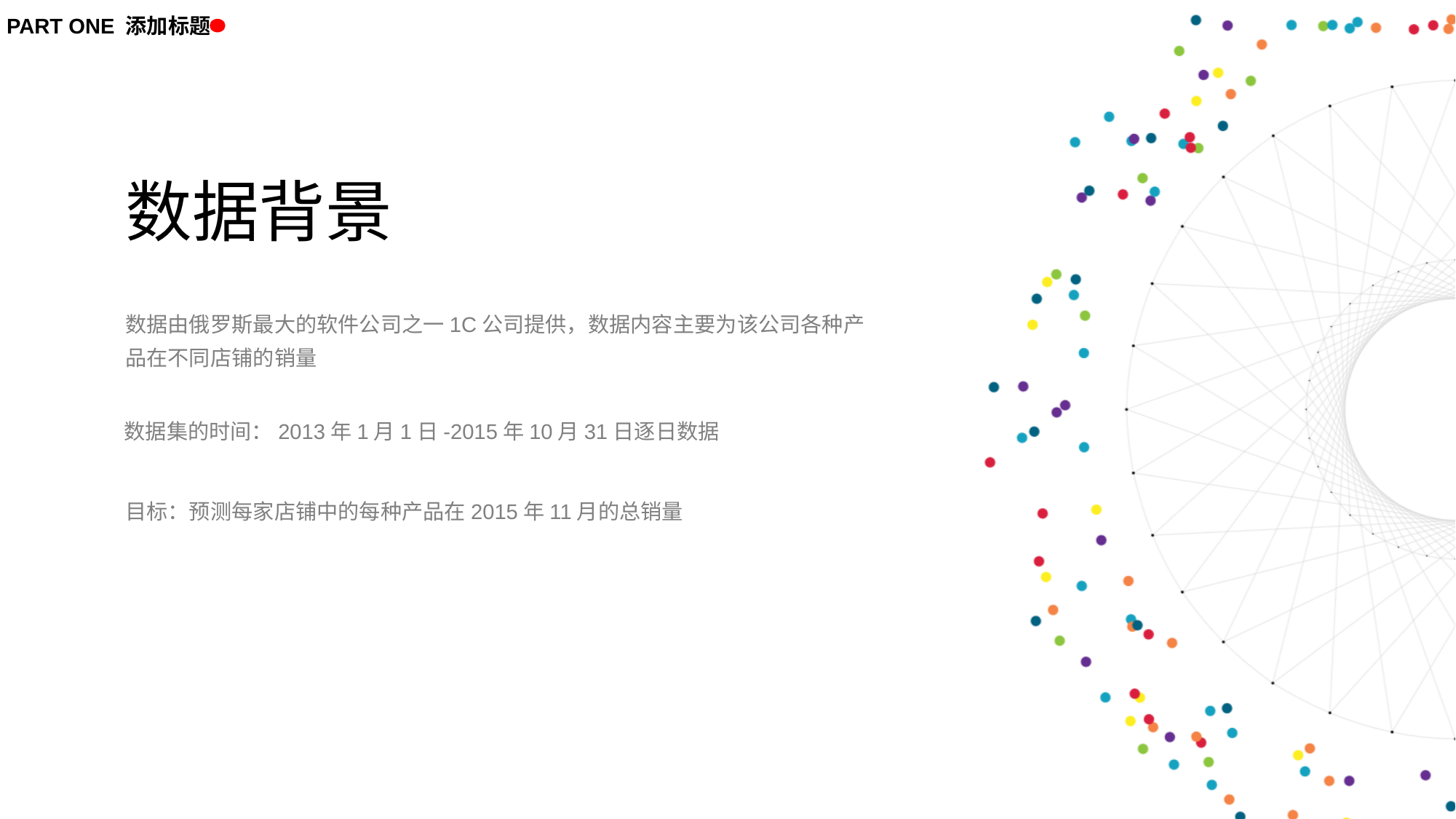

PART ONE 添加标题

数据背景
数据由俄罗斯最大的软件公司之一1C公司提供，数据内容主要为该公司各种产品在不同店铺的销量
数据集的时间：2013年1月1日-2015年10月31日逐日数据
目标：预测每家店铺中的每种产品在2015年11月的总销量